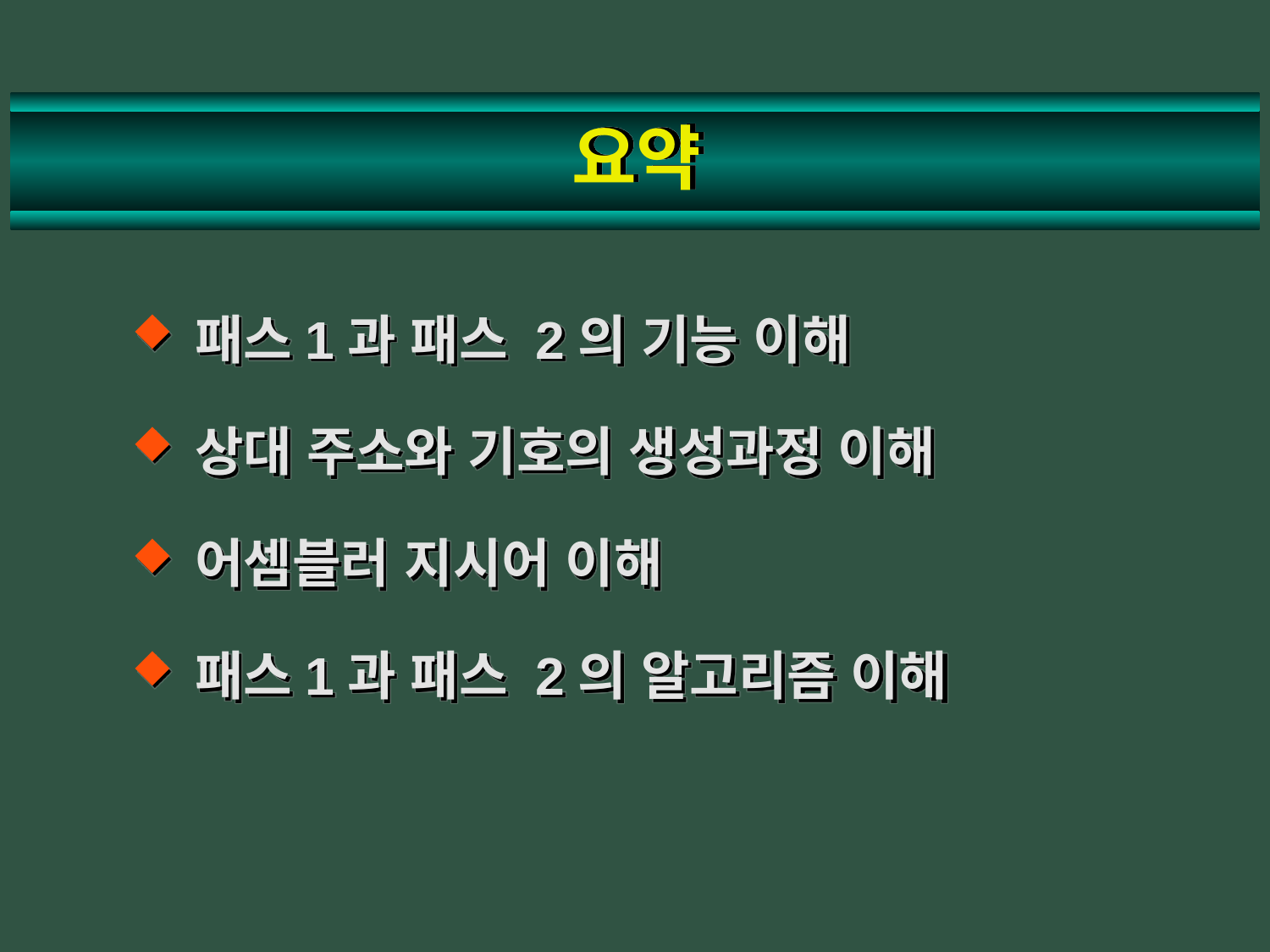

# 요약
패스1과 패스 2의 기능 이해
상대 주소와 기호의 생성과정 이해
어셈블러 지시어 이해
패스1과 패스 2의 알고리즘 이해